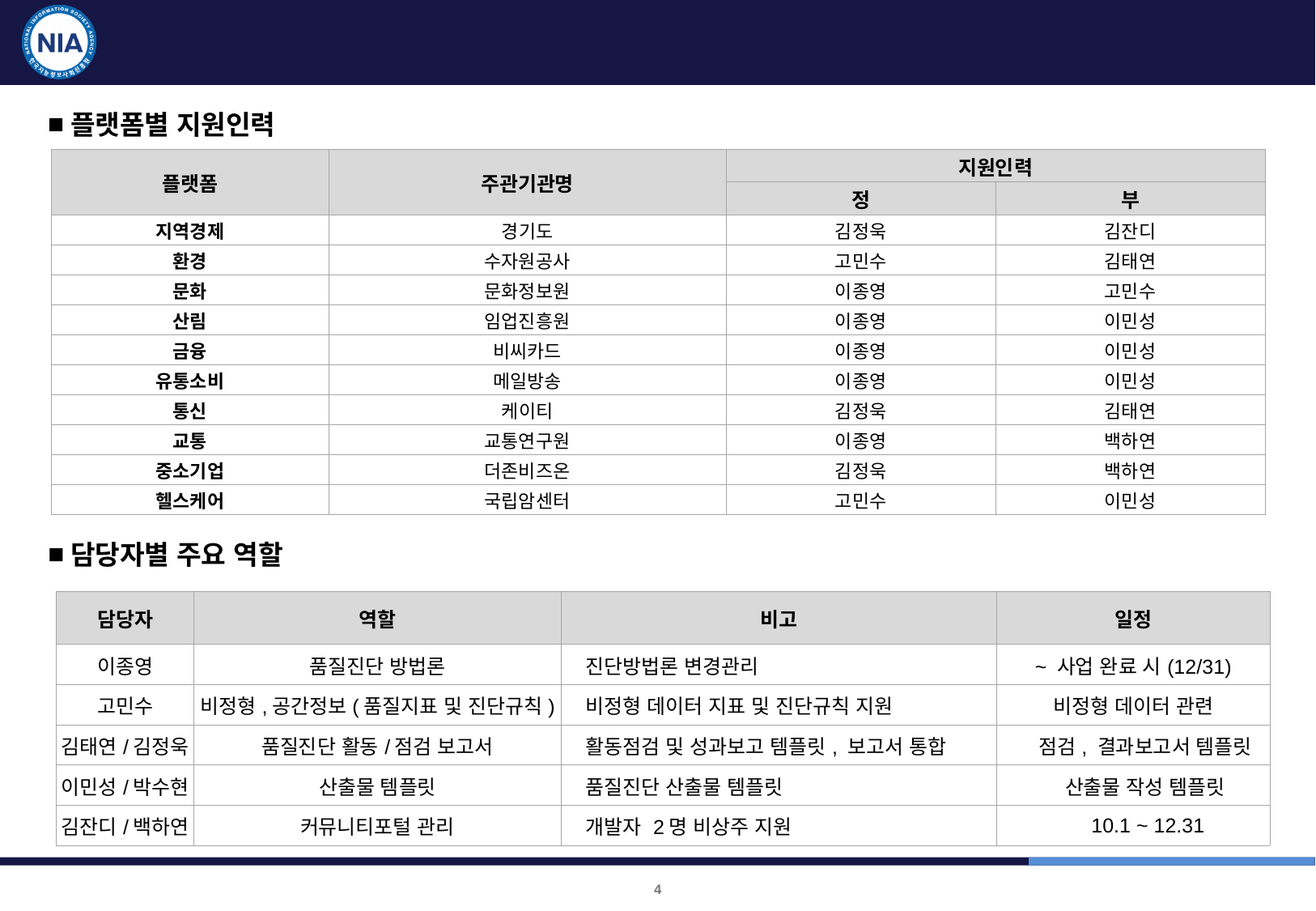

품질진단 지원조직 구성
플랫폼별 지원인력
| 플랫폼 | 주관기관명 | 지원인력 |  |
| --- | --- | --- | --- |
|  |  | 정 | 부 |
| 지역경제 | 경기도 | 김정욱 | 김잔디 |
| 환경 | 수자원공사 | 고민수 | 김태연 |
| 문화 | 문화정보원 | 이종영 | 고민수 |
| 산림 | 임업진흥원 | 이종영 | 이민성 |
| 금융 | 비씨카드 | 이종영 | 이민성 |
| 유통소비 | 메일방송 | 이종영 | 이민성 |
| 통신 | 케이티 | 김정욱 | 김태연 |
| 교통 | 교통연구원 | 이종영 | 백하연 |
| 중소기업 | 더존비즈온 | 김정욱 | 백하연 |
| 헬스케어 | 국립암센터 | 고민수 | 이민성 |
담당자별 주요 역할
| 담당자 | 역할 | 비고 | 일정 |
| --- | --- | --- | --- |
| 이종영 | 품질진단 방법론 | 진단방법론 변경관리 | ~ 사업 완료 시(12/31) |
| 고민수 | 비정형,공간정보(품질지표 및 진단규칙) | 비정형 데이터 지표 및 진단규칙 지원 | 비정형 데이터 관련 |
| 김태연/김정욱 | 품질진단 활동/점검 보고서 | 활동점검 및 성과보고 템플릿, 보고서 통합 | 점검, 결과보고서 템플릿 |
| 이민성/박수현 | 산출물 템플릿 | 품질진단 산출물 템플릿 | 산출물 작성 템플릿 |
| 김잔디/백하연 | 커뮤니티포털 관리 | 개발자 2명 비상주 지원 | 10.1 ~ 12.31 |